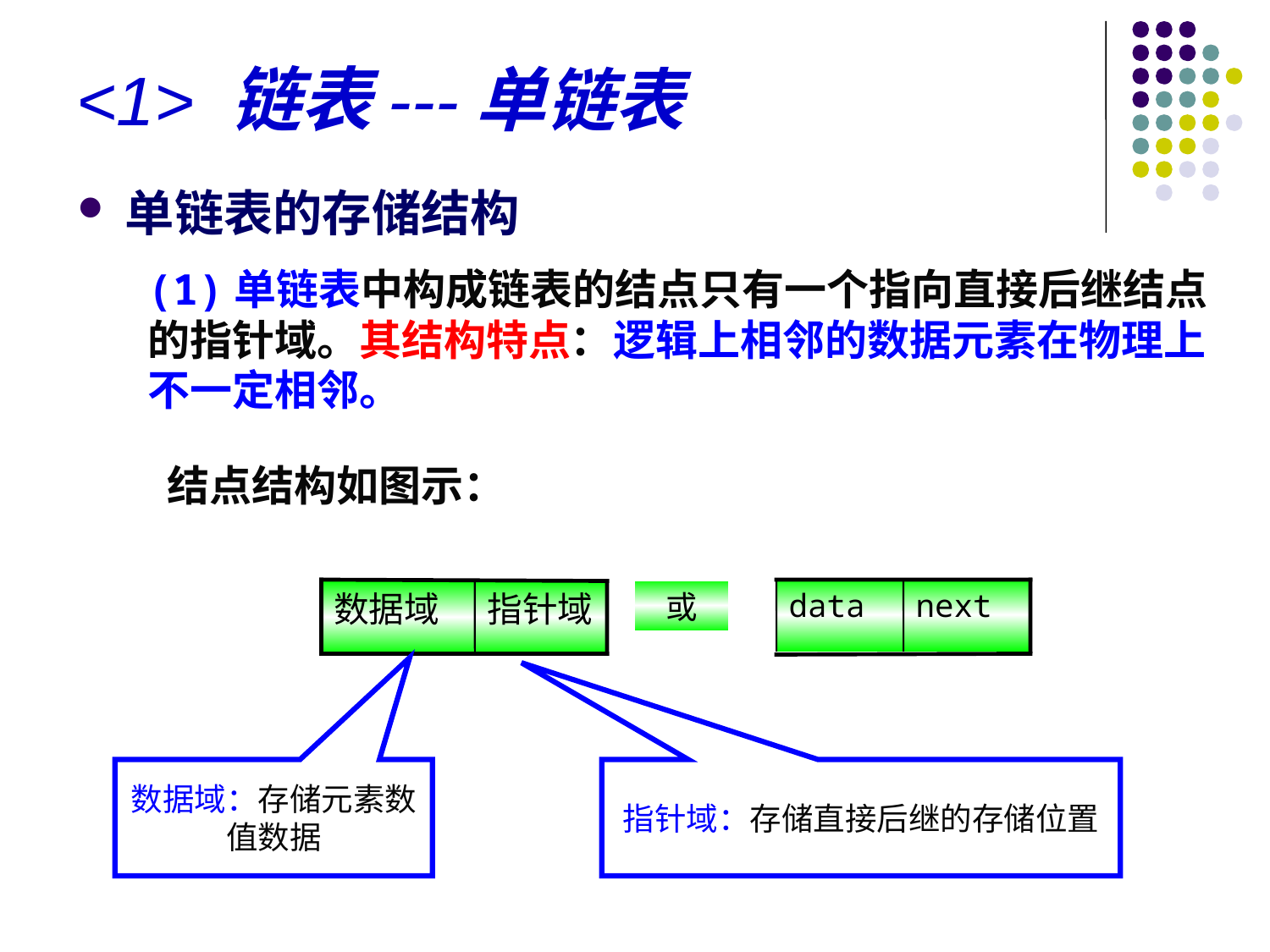

# <1> 链表---单链表
单链表的存储结构

(1)单链表中构成链表的结点只有一个指向直接后继结点的指针域。其结构特点：逻辑上相邻的数据元素在物理上不一定相邻。
结点结构如图示：

data

next

数据域
指针域

或

数据域：存储元素数值数据
指针域：存储直接后继的存储位置